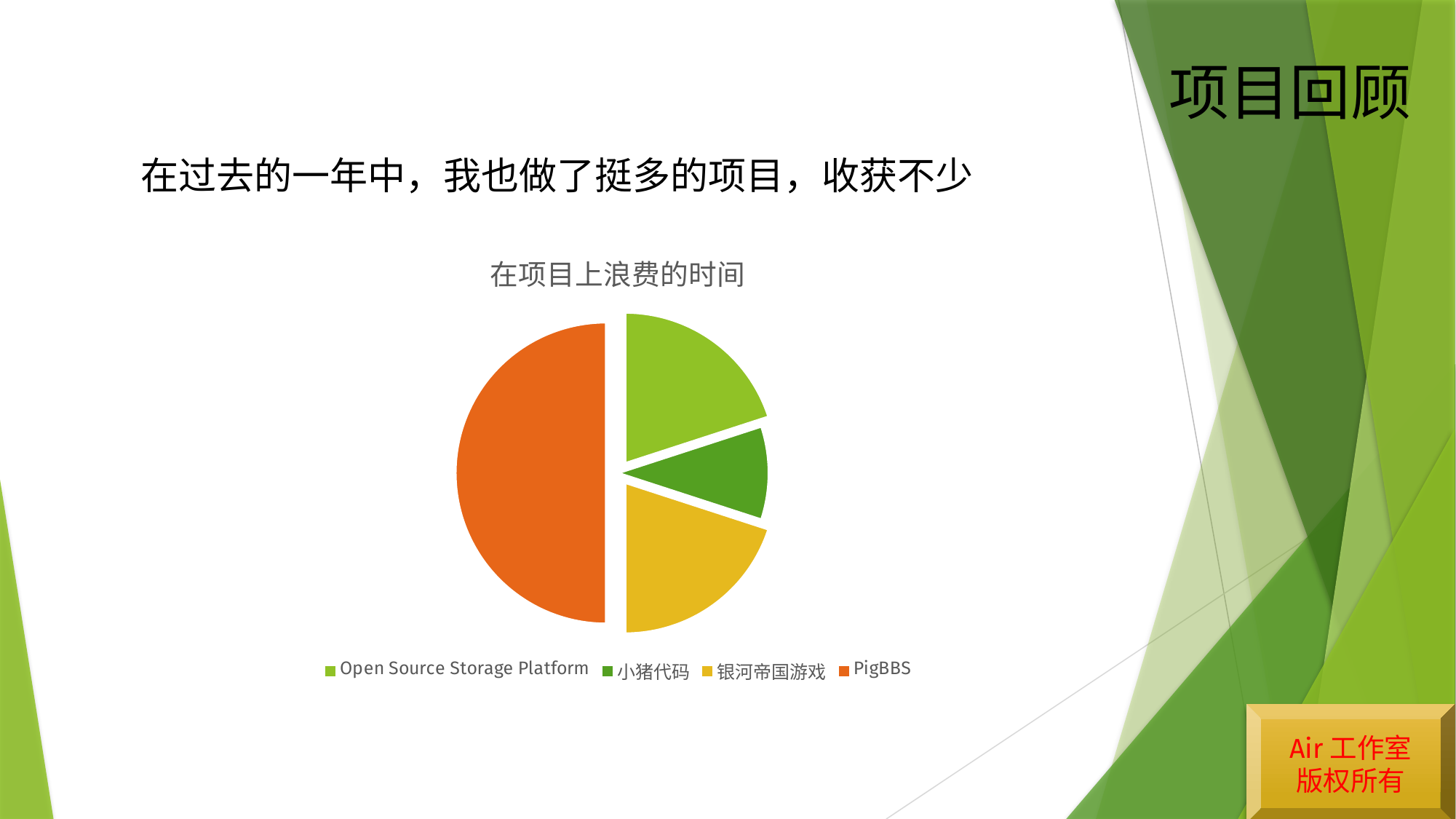

项目回顾
在过去的一年中，我也做了挺多的项目，收获不少

### Chart:

| Category | 在项目上浪费的时间 |
|---|---|
| Open Source Storage Platform | 0.2 |
| 小猪代码 | 0.1 |
| 银河帝国游戏 | 0.2 |
| PigBBS | 0.5 |
Air工作室
版权所有